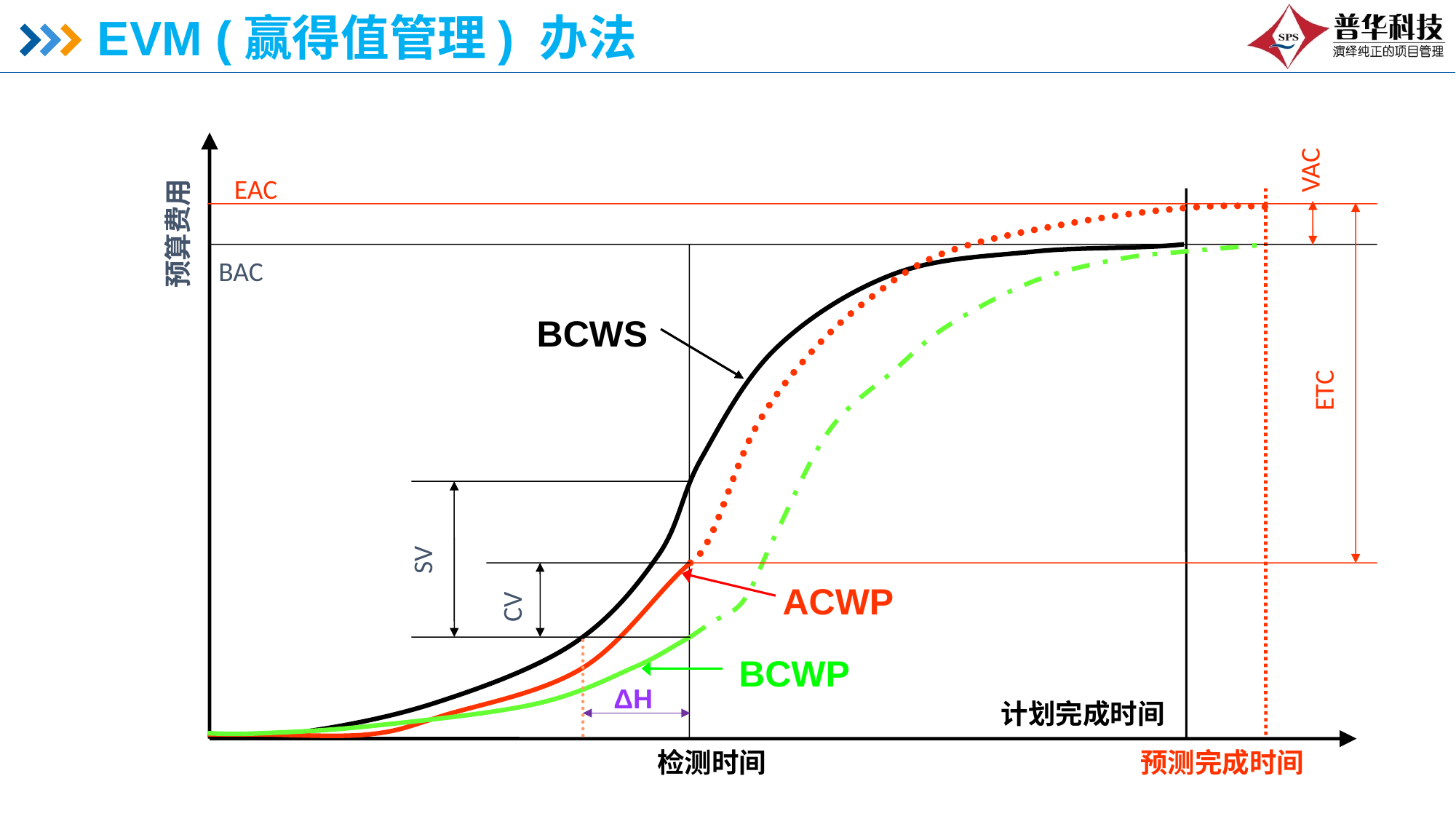

# EVM (赢得值管理) 办法
EAC

VAC

BAC
预算费用

BCWS

ETC

SV

ACWP
CV

BCWP

ΔH
计划完成时间

检测时间
预测完成时间